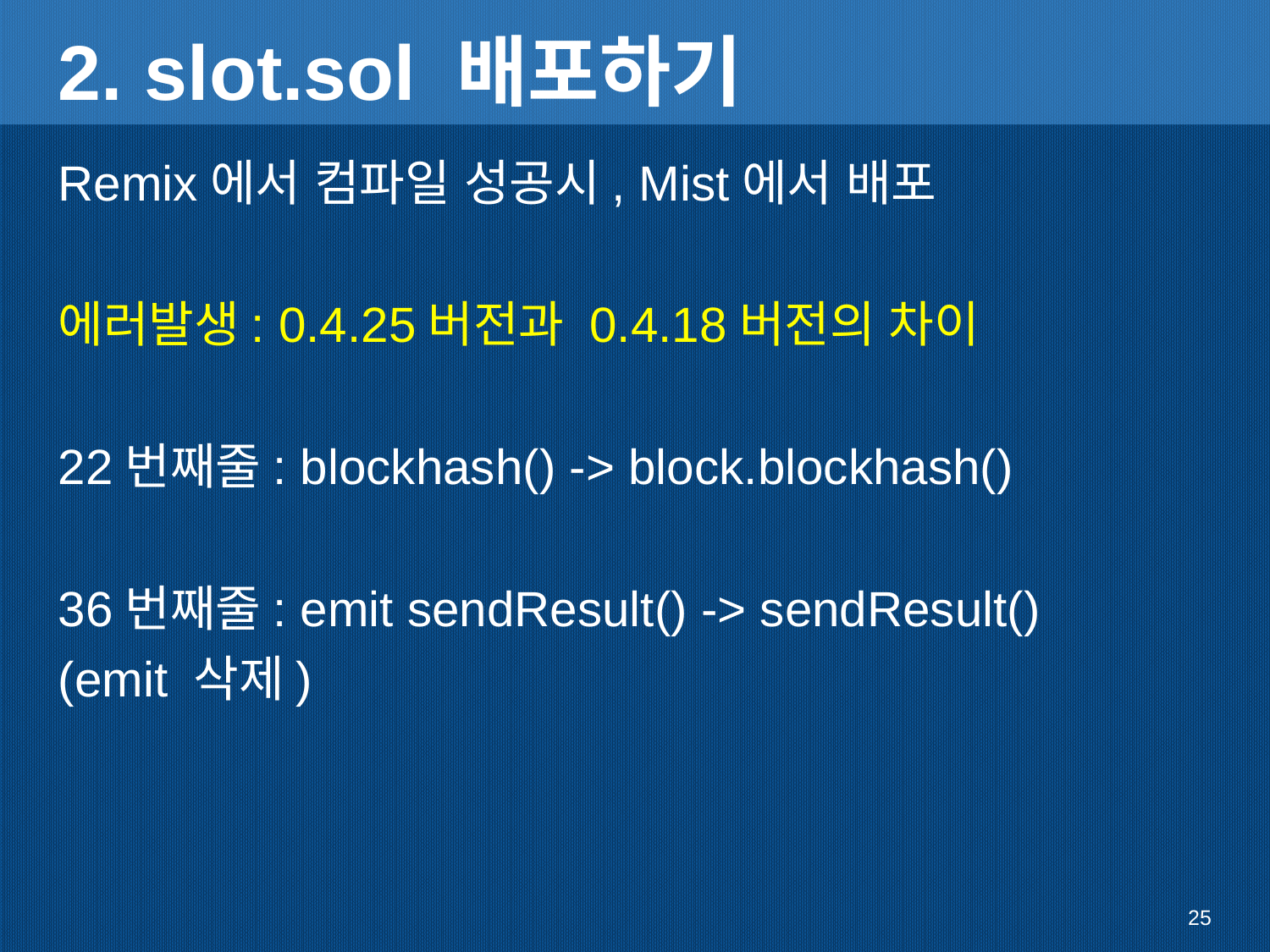

# 2. slot.sol 배포하기
Remix에서 컴파일 성공시, Mist에서 배포

에러발생: 0.4.25버전과 0.4.18버전의 차이

22번째줄: blockhash() -> block.blockhash()

36번째줄: emit sendResult() -> sendResult()
(emit 삭제)
25